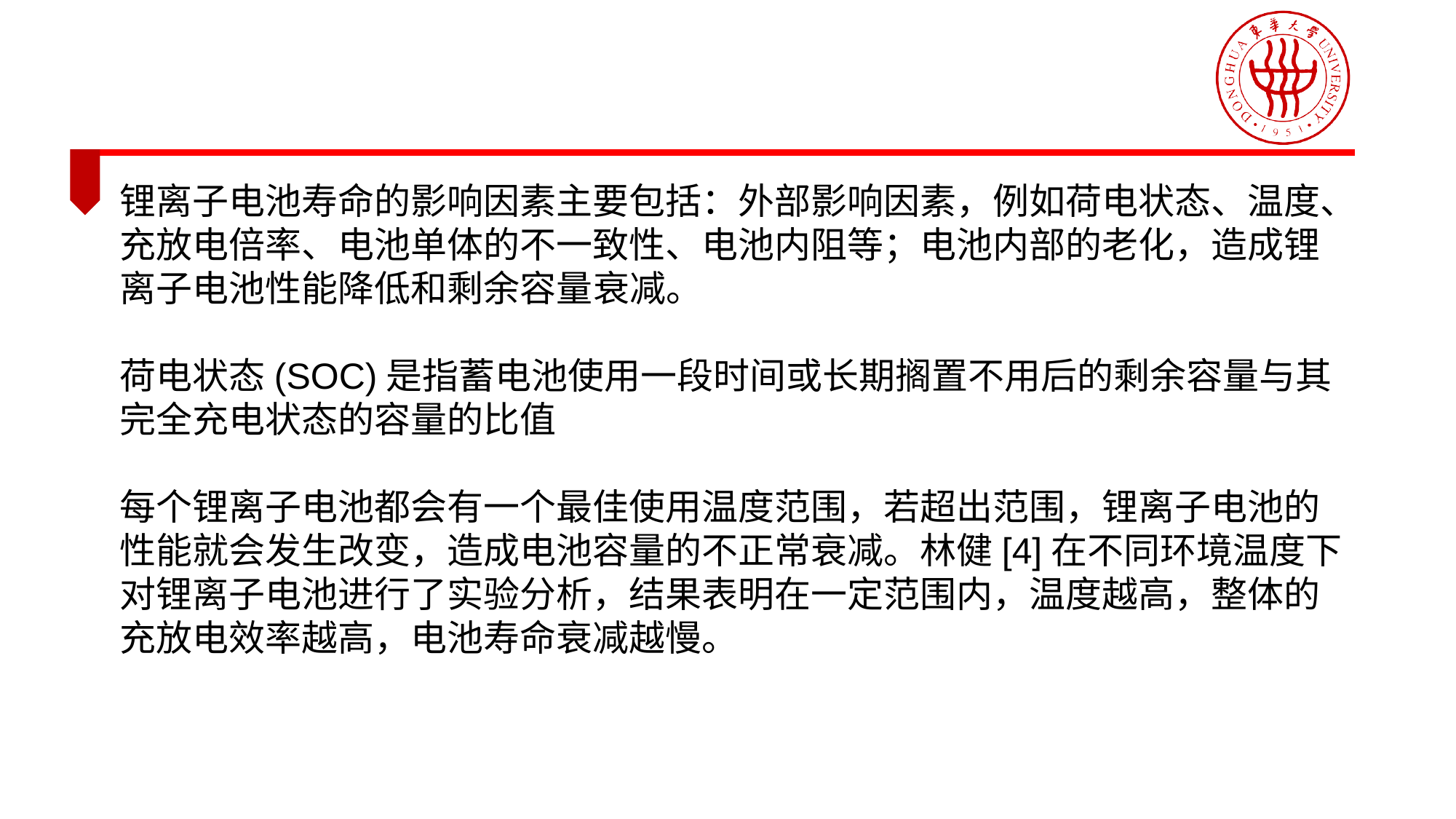

锂离子电池寿命的影响因素主要包括：外部影响因素，例如荷电状态、温度、充放电倍率、电池单体的不一致性、电池内阻等；电池内部的老化，造成锂离子电池性能降低和剩余容量衰减。

荷电状态(SOC)是指蓄电池使用一段时间或长期搁置不用后的剩余容量与其完全充电状态的容量的比值

每个锂离子电池都会有一个最佳使用温度范围，若超出范围，锂离子电池的性能就会发生改变，造成电池容量的不正常衰减。林健[4]在不同环境温度下对锂离子电池进行了实验分析，结果表明在一定范围内，温度越高，整体的充放电效率越高，电池寿命衰减越慢。